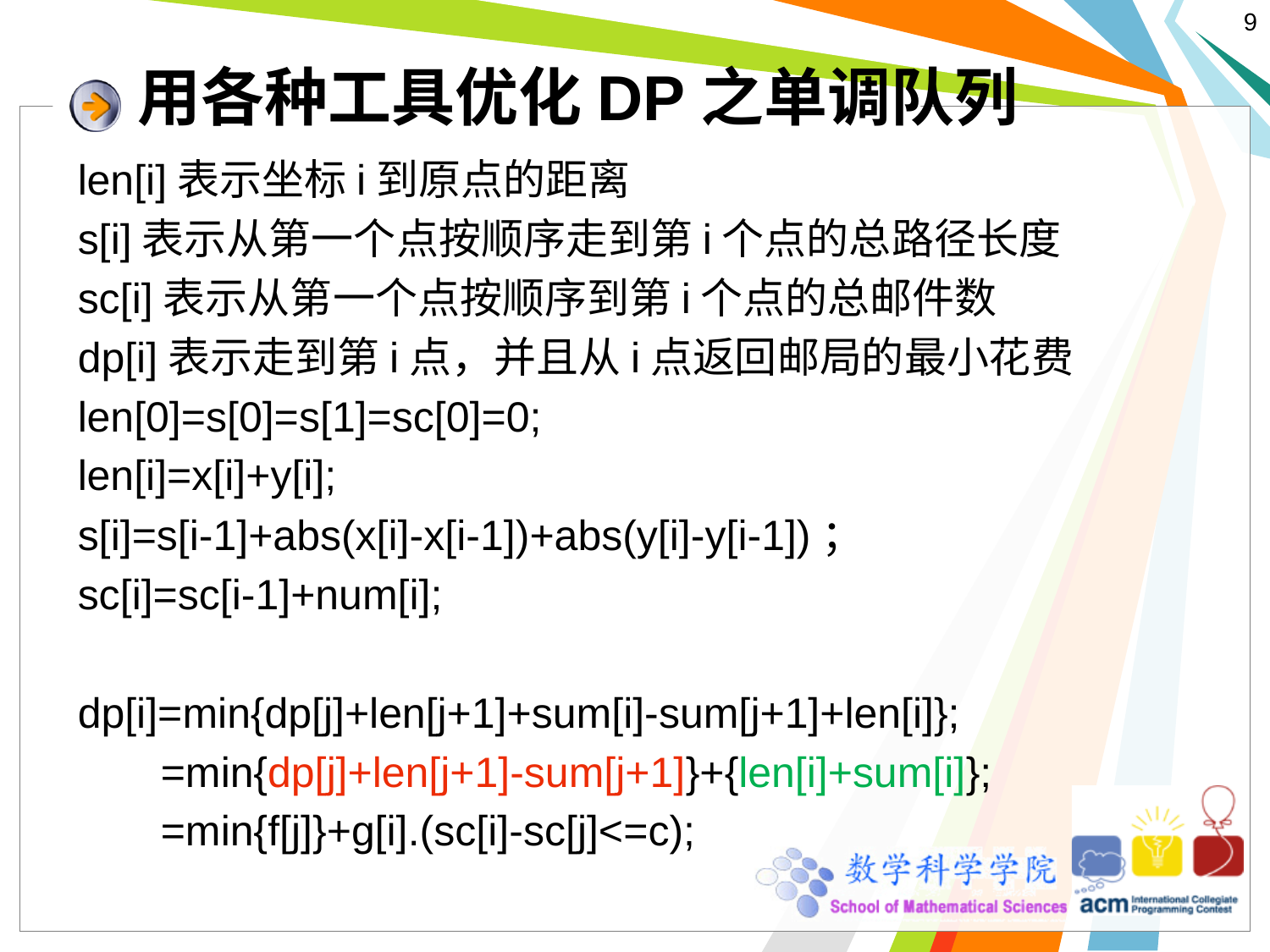

# 用各种工具优化DP之单调队列
len[i]表示坐标i到原点的距离
s[i]表示从第一个点按顺序走到第i个点的总路径长度
sc[i]表示从第一个点按顺序到第i个点的总邮件数
dp[i]表示走到第i点，并且从i点返回邮局的最小花费
len[0]=s[0]=s[1]=sc[0]=0;
len[i]=x[i]+y[i];
s[i]=s[i-1]+abs(x[i]-x[i-1])+abs(y[i]-y[i-1])；
sc[i]=sc[i-1]+num[i];

dp[i]=min{dp[j]+len[j+1]+sum[i]-sum[j+1]+len[i]};
       =min{dp[j]+len[j+1]-sum[j+1]}+{len[i]+sum[i]};
       =min{f[j]}+g[i].(sc[i]-sc[j]<=c);